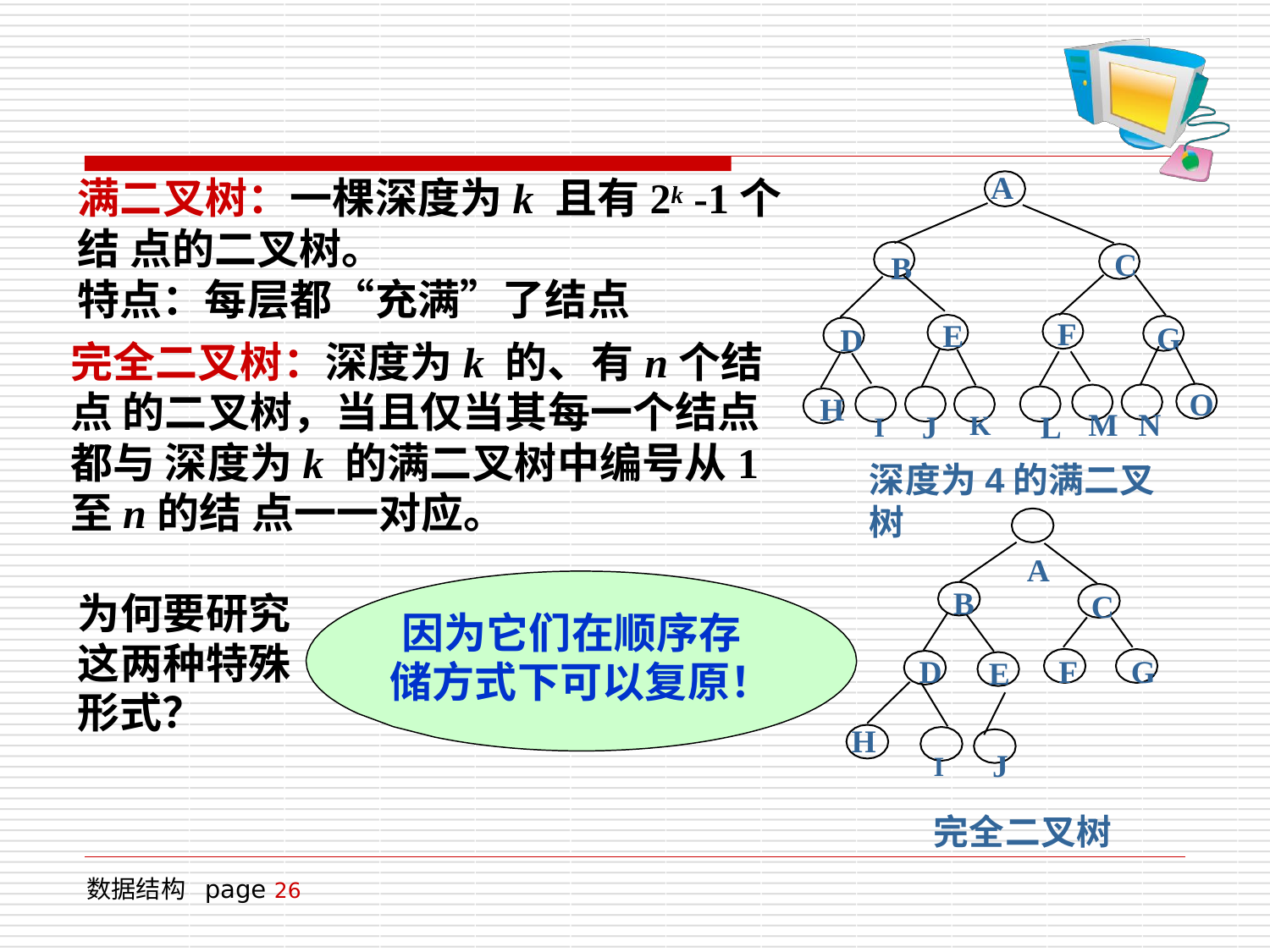

A
# 满二叉树：一棵深度为k 且有2k -1个结 点的二叉树。

C

B
特点：每层都“充满”了结点
完全二叉树：深度为k 的、有n个结点 的二叉树，当且仅当其每一个结点都与 深度为k 的满二叉树中编号从1至n的结 点一一对应。

F

E

G

D

O

K	M	N
H

I	J	L
深度为4的满二叉树
A

B

C
为何要研究 这两种特殊 形式？
因为它们在顺序存 储方式下可以复原！

D
F	G

E

I	J
完全二叉树
H

数据结构 page 26